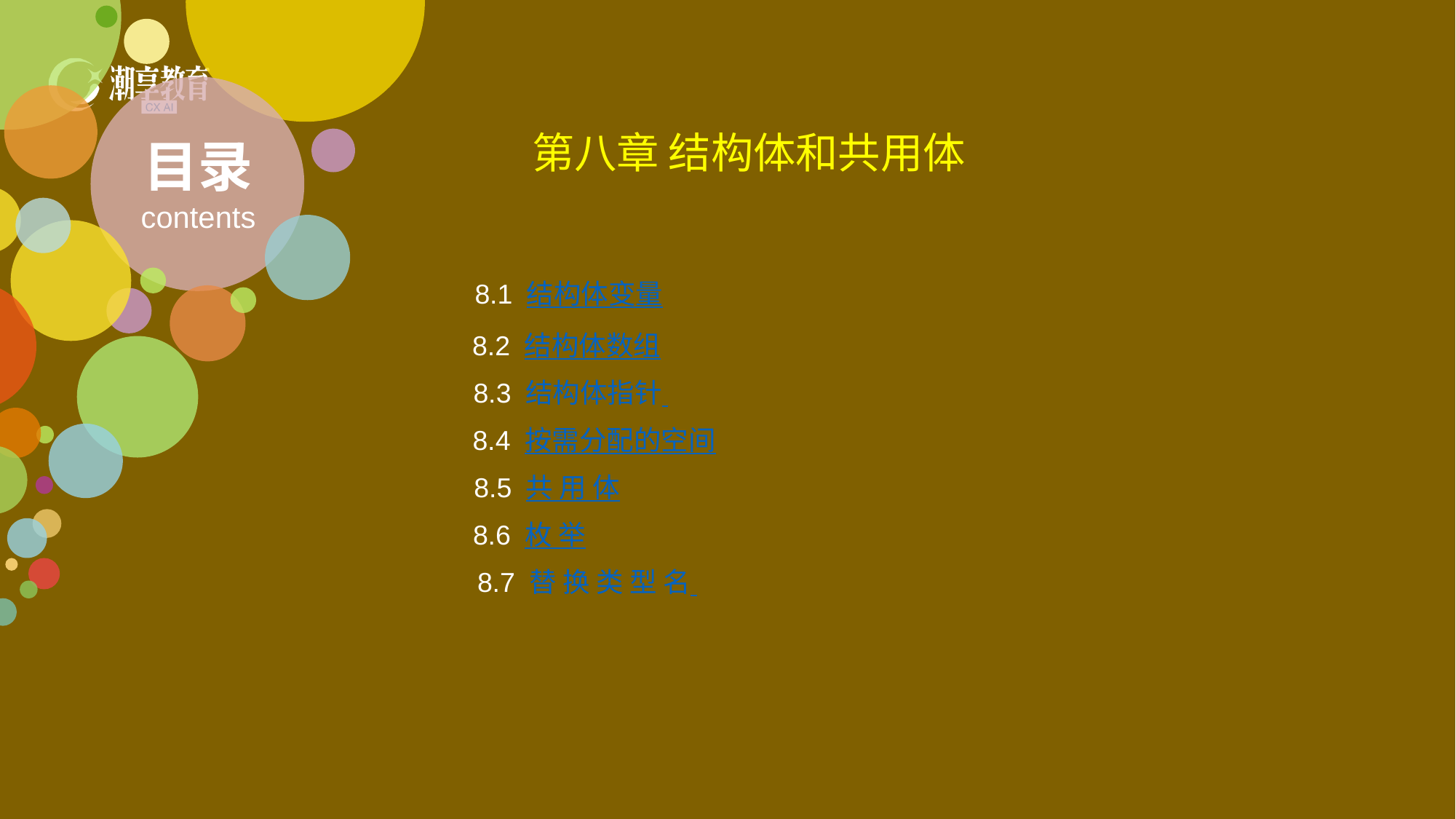

第八章 结构体和共用体

目录
contents

8.1 结构体变量

8.2 结构体数组

8.3 结构体指针

8.4 按需分配的空间

8.5 共 用 体

8.6 枚 举

8.7 替 换 类 型 名